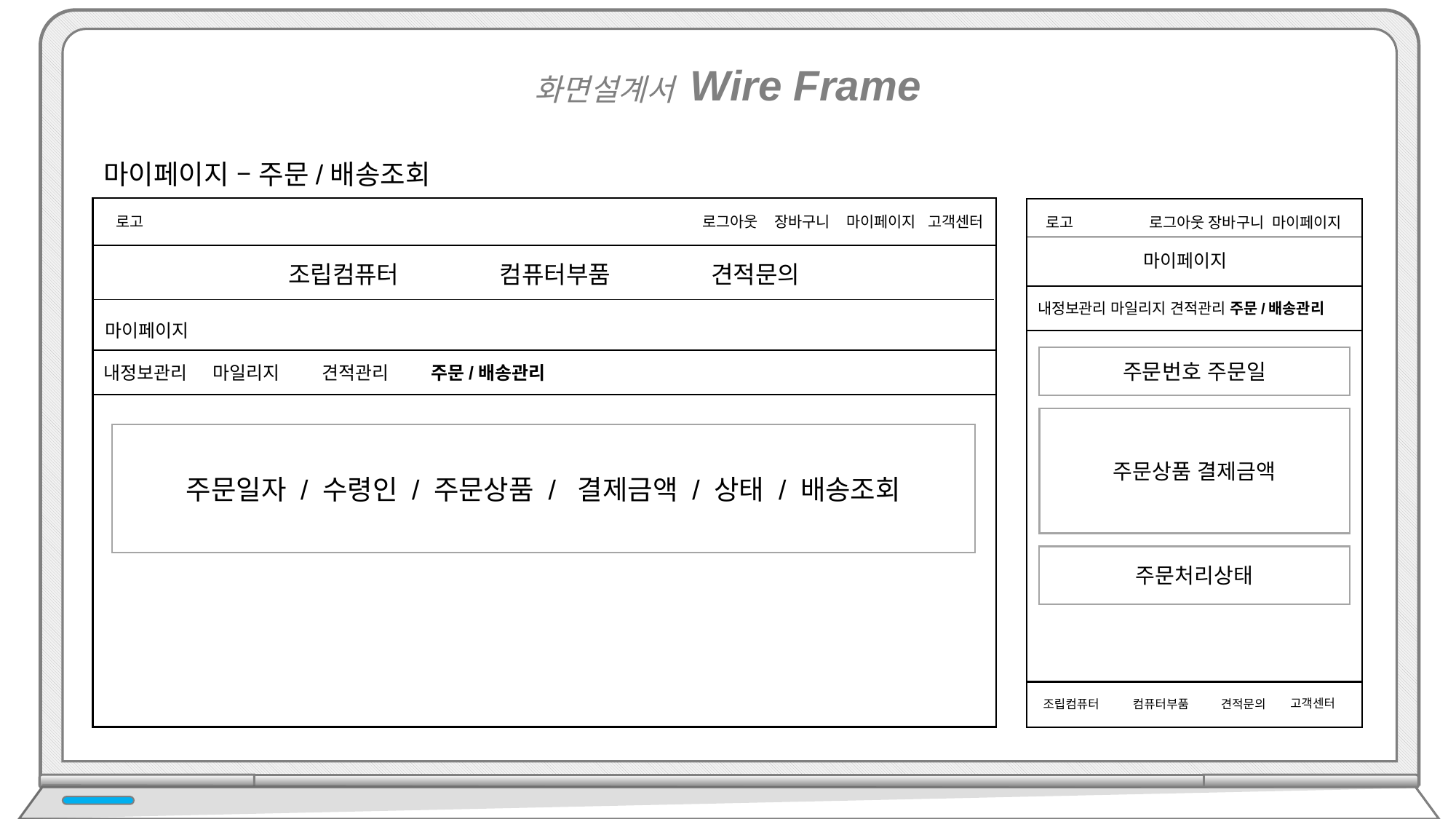

화면설계서 Wire Frame
마이페이지 – 주문/배송조회

로그아웃    장바구니    마이페이지   고객센터
로고
로고
로그아웃 장바구니  마이페이지
마이페이지
조립컴퓨터               컴퓨터부품               견적문의
내정보관리 마일리지 견적관리 주문/배송관리
마이페이지
주문번호 주문일
내정보관리	마일리지	견적관리	주문/배송관리
주문상품 결제금액
주문일자 / 수령인 / 주문상품 /  결제금액 / 상태 / 배송조회
주문처리상태

고객센터
견적문의
조립컴퓨터
컴퓨터부품